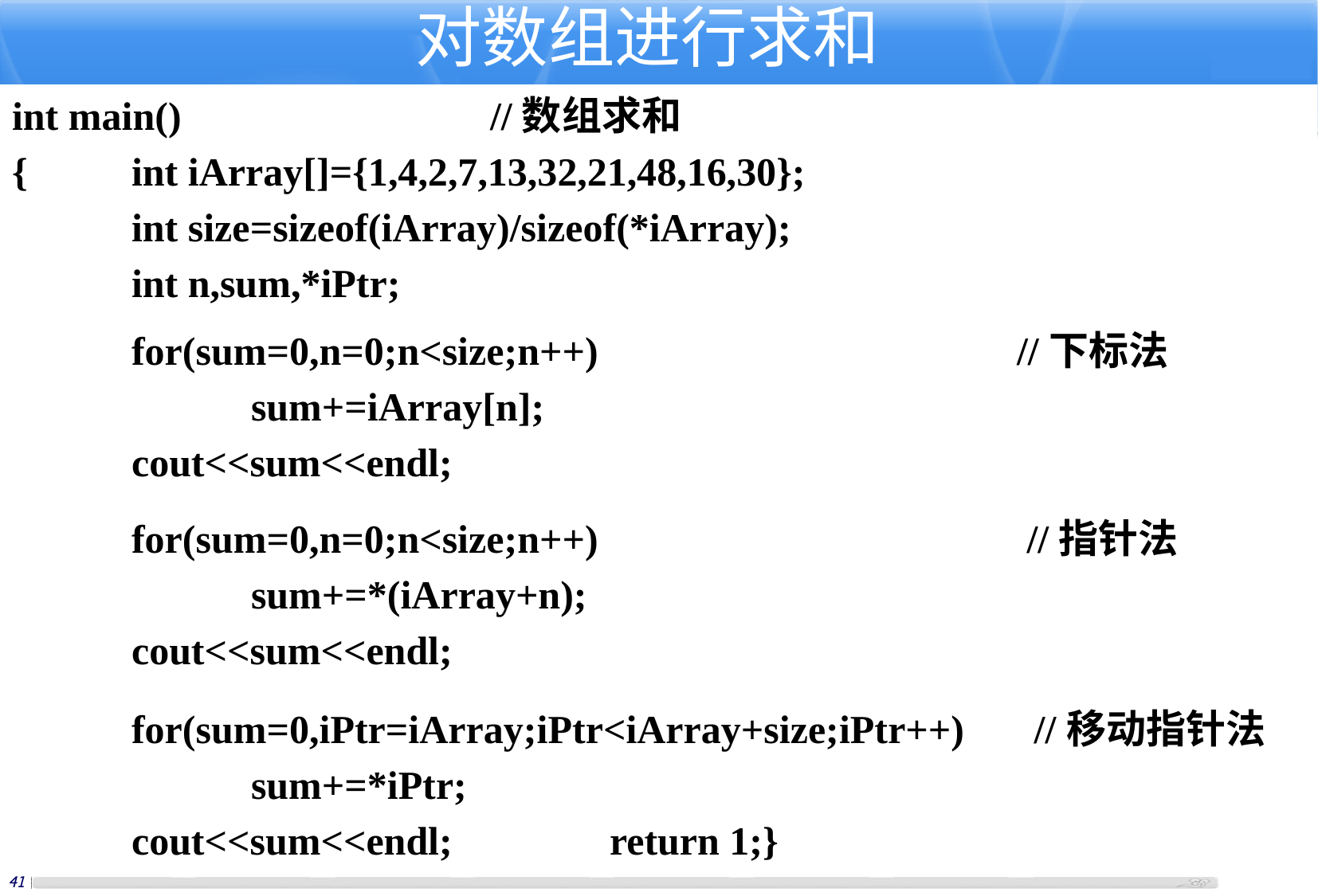

对数组进行求和
int main()			//数组求和
{	int iArray[]={1,4,2,7,13,32,21,48,16,30};
	int size=sizeof(iArray)/sizeof(*iArray);
	int n,sum,*iPtr;

	for(sum=0,n=0;n<size;n++)                                          //下标法
		sum+=iArray[n];
	cout<<sum<<endl;

	for(sum=0,n=0;n<size;n++)                                           //指针法
		sum+=*(iArray+n);
	cout<<sum<<endl;

	for(sum=0,iPtr=iArray;iPtr<iArray+size;iPtr++)       //移动指针法
		sum+=*iPtr;
	cout<<sum<<endl;		return 1;}